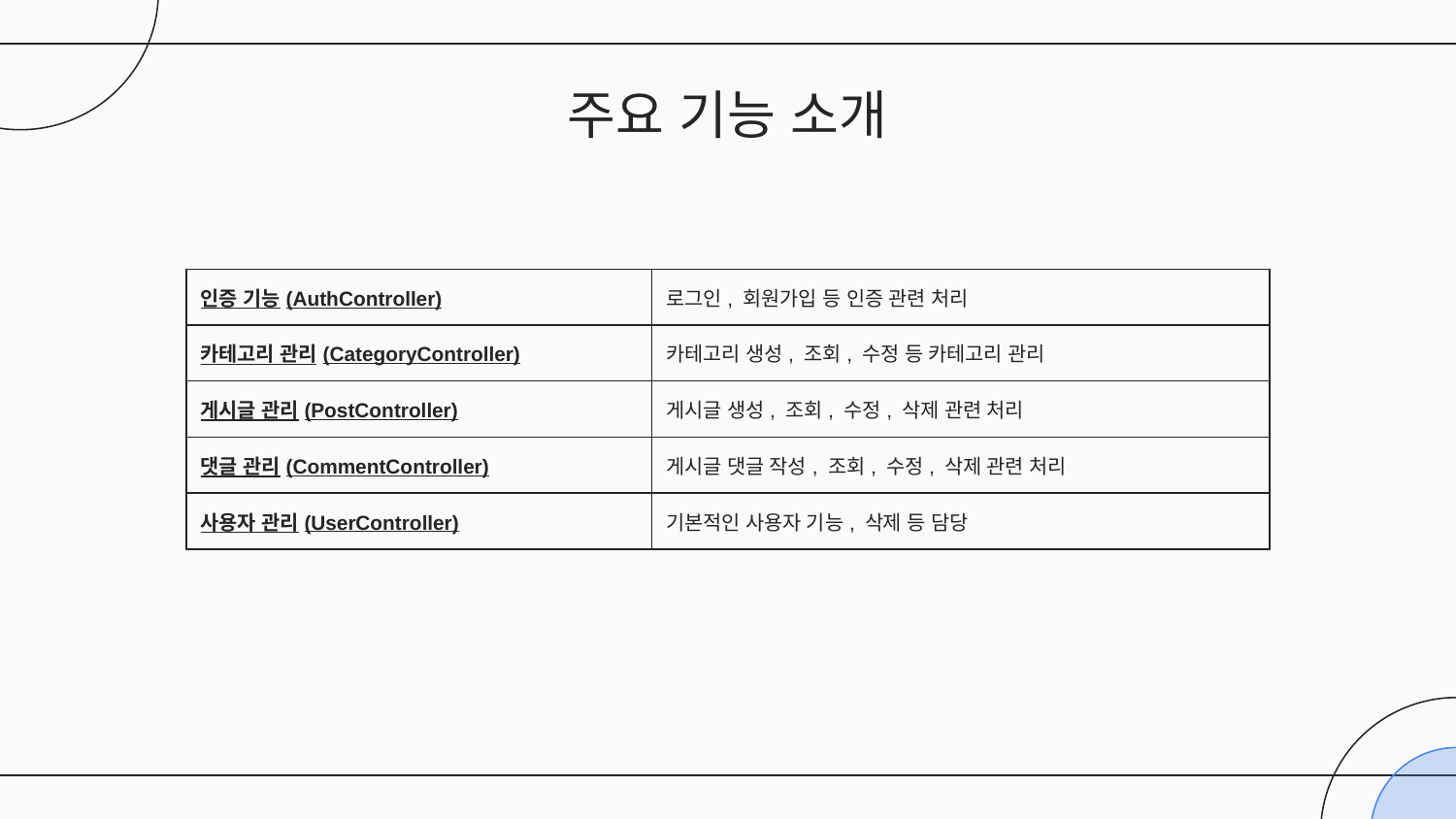

# 주요 기능 소개
| 인증 기능(AuthController) | 로그인, 회원가입 등 인증 관련 처리 |
| --- | --- |
| 카테고리 관리(CategoryController) | 카테고리 생성, 조회, 수정 등 카테고리 관리 |
| 게시글 관리(PostController) | 게시글 생성, 조회, 수정, 삭제 관련 처리 |
| 댓글 관리(CommentController) | 게시글 댓글 작성, 조회, 수정, 삭제 관련 처리 |
| 사용자 관리(UserController) | 기본적인 사용자 기능, 삭제 등 담당 |